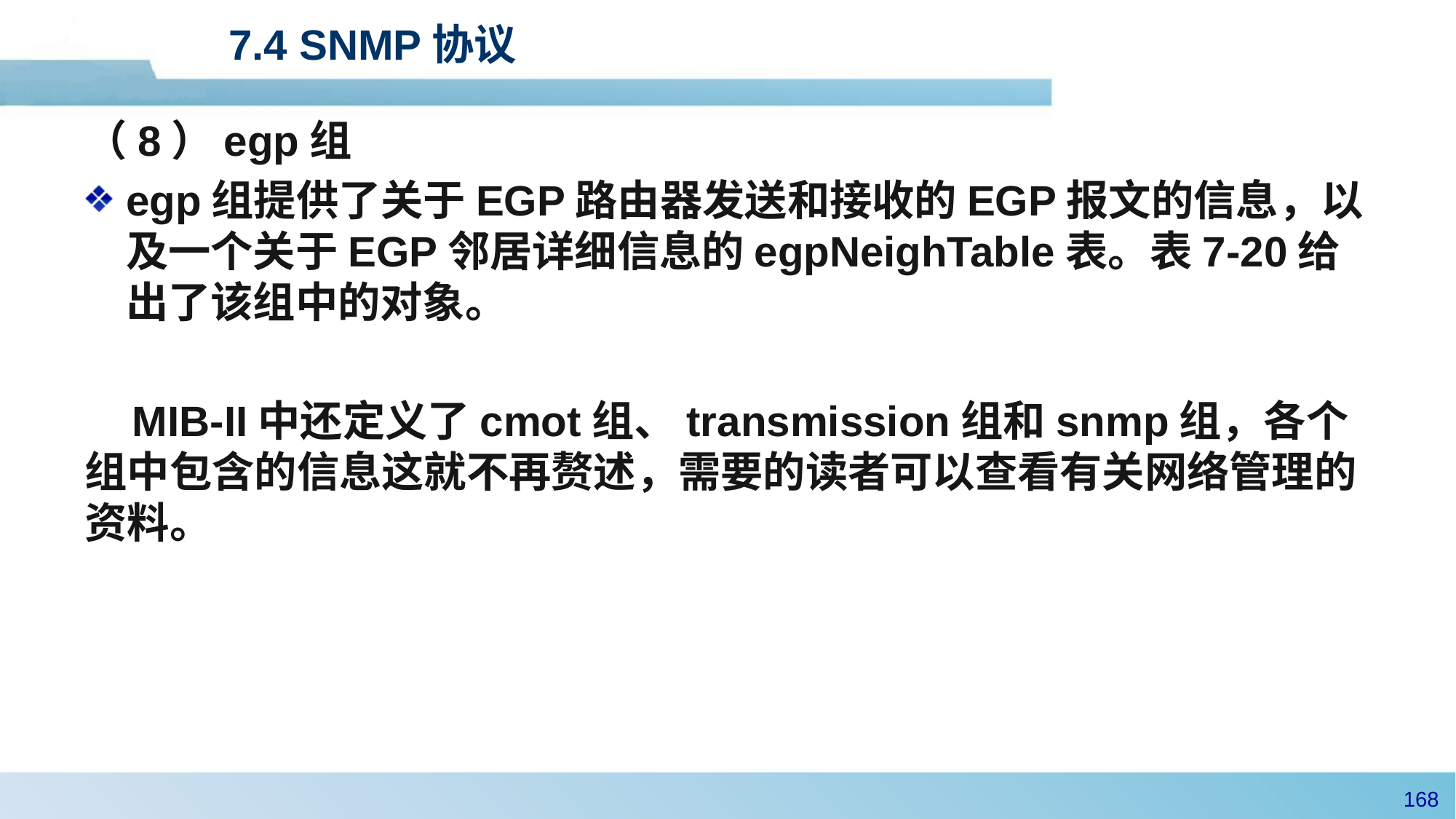

# 7.4 SNMP协议
（8）egp组
egp组提供了关于EGP路由器发送和接收的EGP报文的信息，以及一个关于EGP邻居详细信息的egpNeighTable表。表7-20给出了该组中的对象。

    MIB-II中还定义了cmot组、transmission组和snmp组，各个组中包含的信息这就不再赘述，需要的读者可以查看有关网络管理的资料。
168